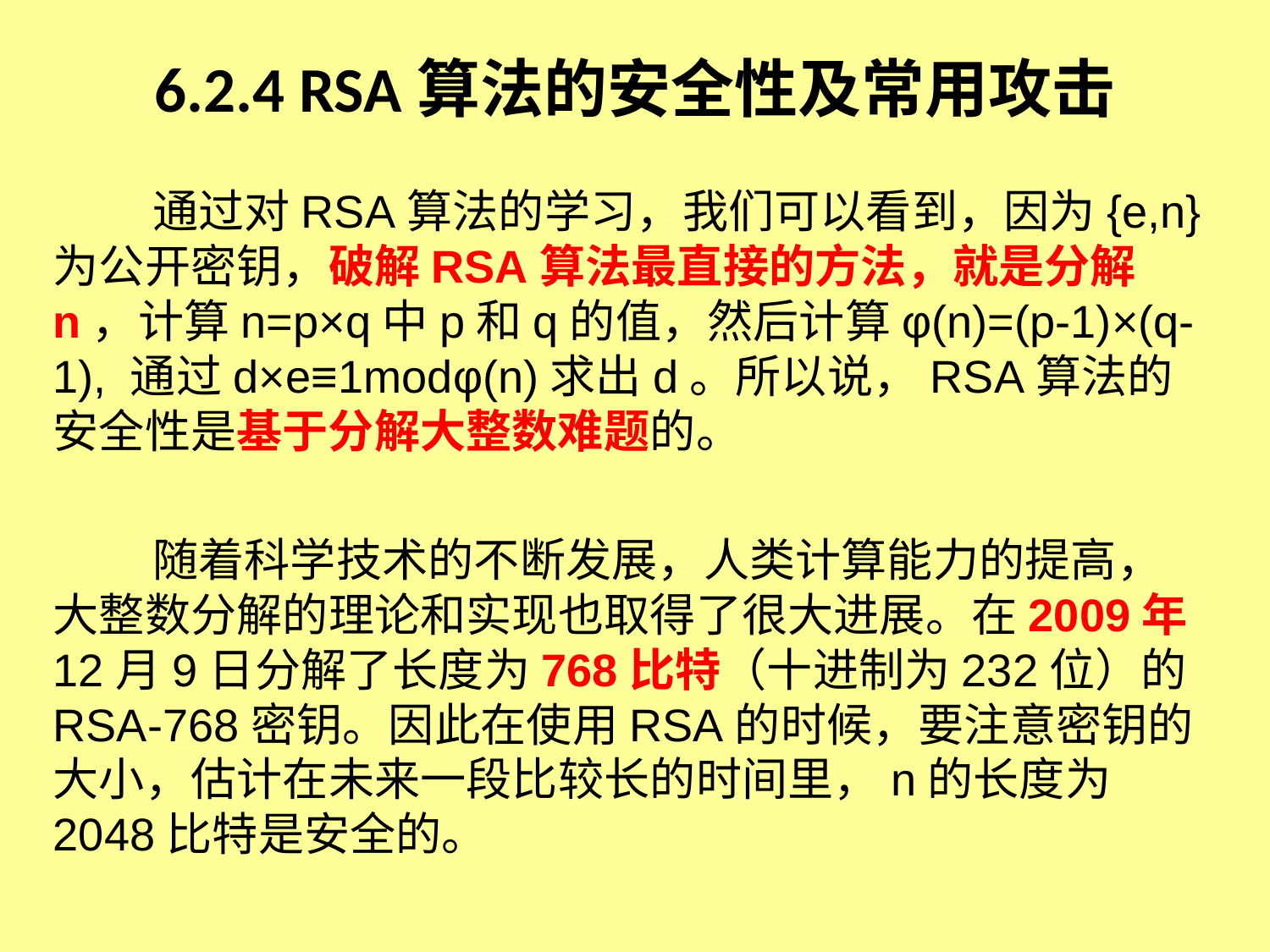

# 6.2.4 RSA算法的安全性及常用攻击
通过对RSA算法的学习，我们可以看到，因为{e,n}为公开密钥，破解RSA算法最直接的方法，就是分解n，计算n=p×q中p和q的值，然后计算φ(n)=(p-1)×(q-1), 通过d×e≡1modφ(n)求出d。所以说，RSA算法的安全性是基于分解大整数难题的。

随着科学技术的不断发展，人类计算能力的提高，大整数分解的理论和实现也取得了很大进展。在2009年12月9日分解了长度为768比特（十进制为232位）的RSA-768密钥。因此在使用RSA的时候，要注意密钥的大小，估计在未来一段比较长的时间里，n的长度为2048比特是安全的。